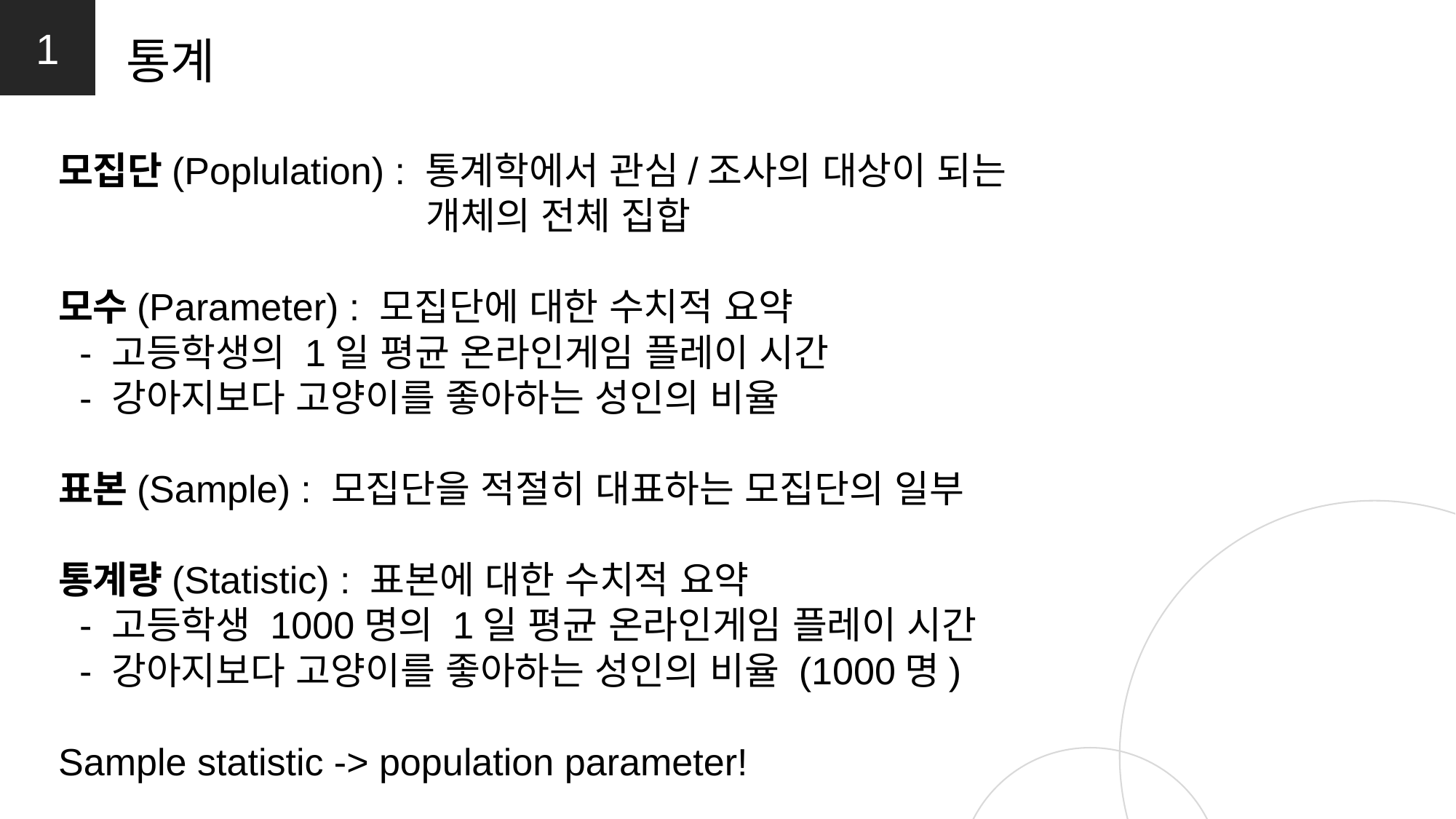

1
통계
모집단(Poplulation) : 통계학에서 관심/조사의 대상이 되는
                                  개체의 전체 집합

모수(Parameter) : 모집단에 대한 수치적 요약
  - 고등학생의 1일 평균 온라인게임 플레이 시간
  - 강아지보다 고양이를 좋아하는 성인의 비율

표본(Sample) : 모집단을 적절히 대표하는 모집단의 일부

통계량(Statistic) : 표본에 대한 수치적 요약
  - 고등학생 1000명의 1일 평균 온라인게임 플레이 시간
  - 강아지보다 고양이를 좋아하는 성인의 비율 (1000명)

Sample statistic -> population parameter!